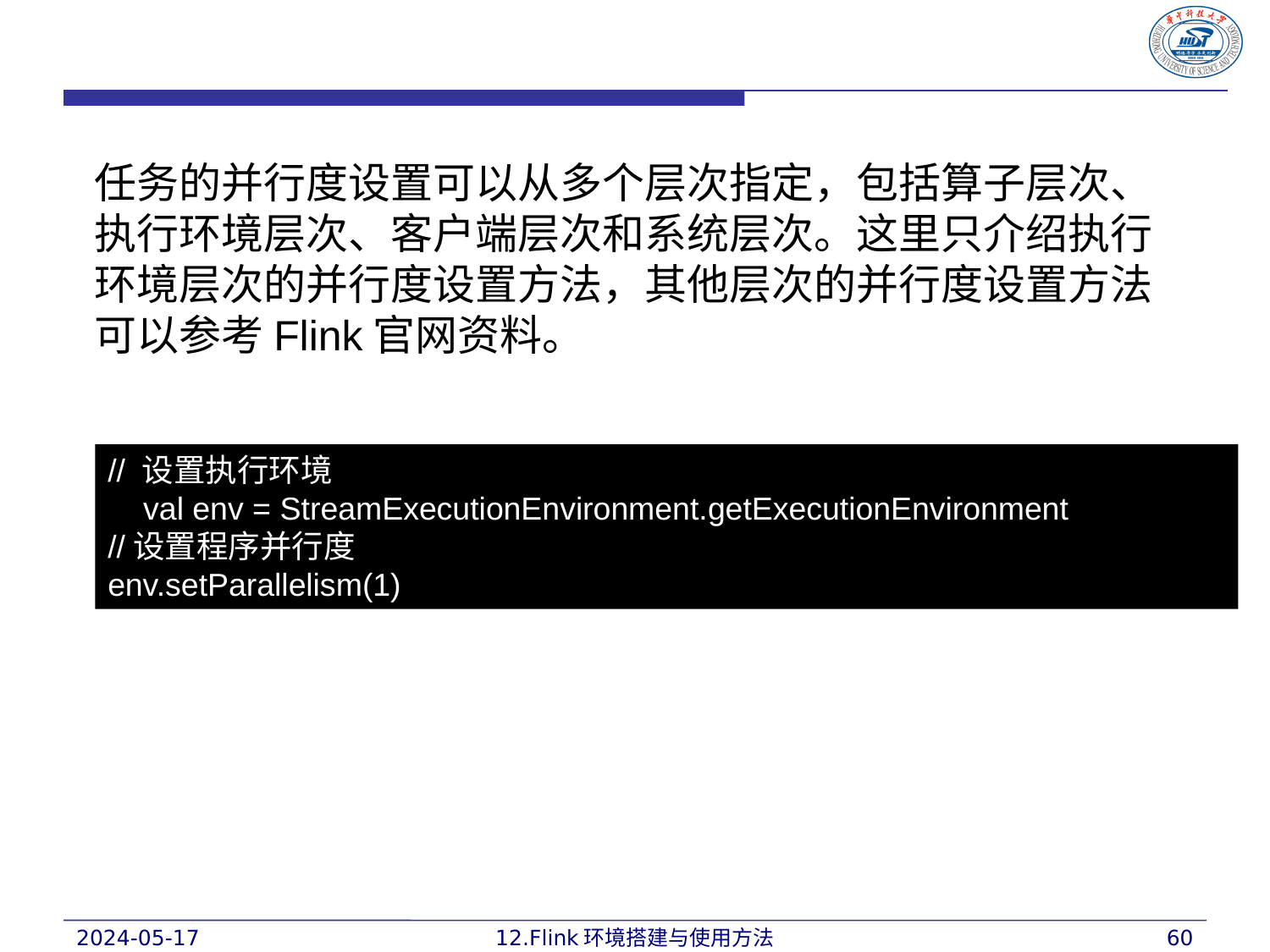

任务的并行度设置可以从多个层次指定，包括算子层次、执行环境层次、客户端层次和系统层次。这里只介绍执行环境层次的并行度设置方法，其他层次的并行度设置方法可以参考Flink官网资料。
// 设置执行环境
    val env = StreamExecutionEnvironment.getExecutionEnvironment
//设置程序并行度
env.setParallelism(1)
2024-05-17
12.Flink环境搭建与使用方法
60